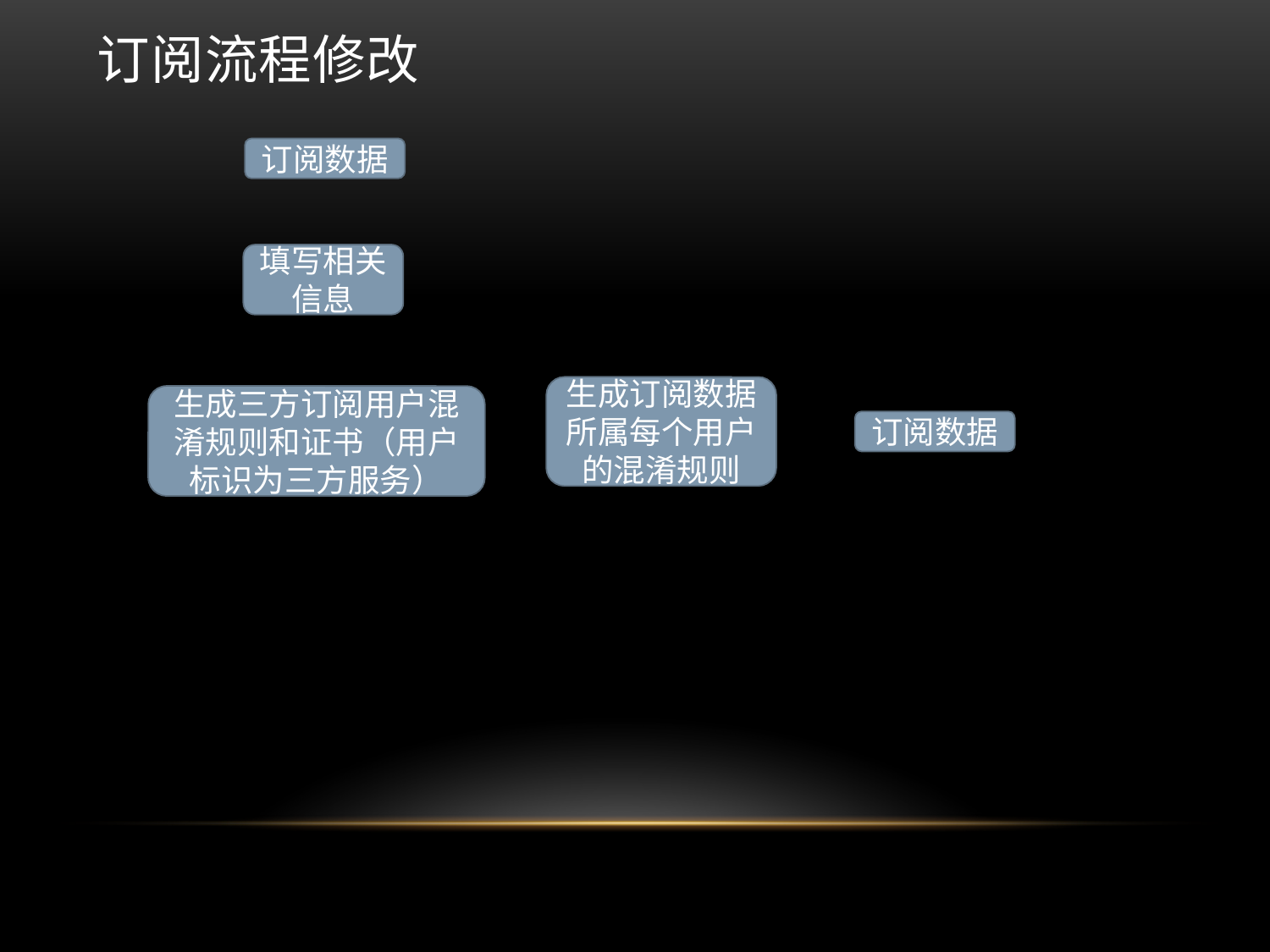

# 订阅流程修改
订阅数据
填写相关信息
生成订阅数据所属每个用户的混淆规则
生成三方订阅用户混淆规则和证书（用户标识为三方服务）
订阅数据